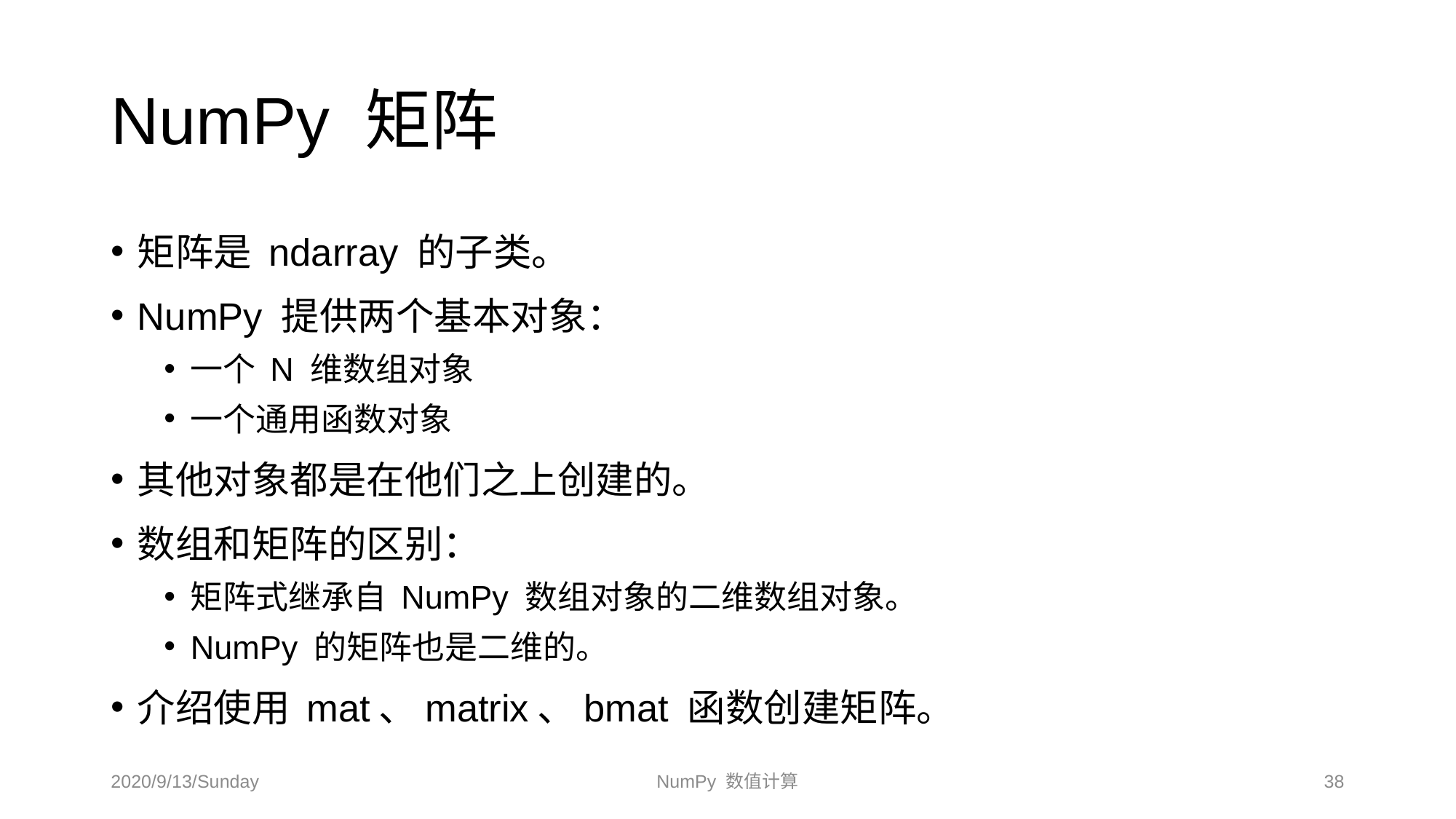

# NumPy 矩阵
矩阵是 ndarray 的子类。
NumPy 提供两个基本对象：
一个 N 维数组对象
一个通用函数对象
其他对象都是在他们之上创建的。
数组和矩阵的区别：
矩阵式继承自 NumPy 数组对象的二维数组对象。
NumPy 的矩阵也是二维的。
介绍使用 mat、matrix、bmat 函数创建矩阵。

2020/9/13/Sunday
NumPy 数值计算
38